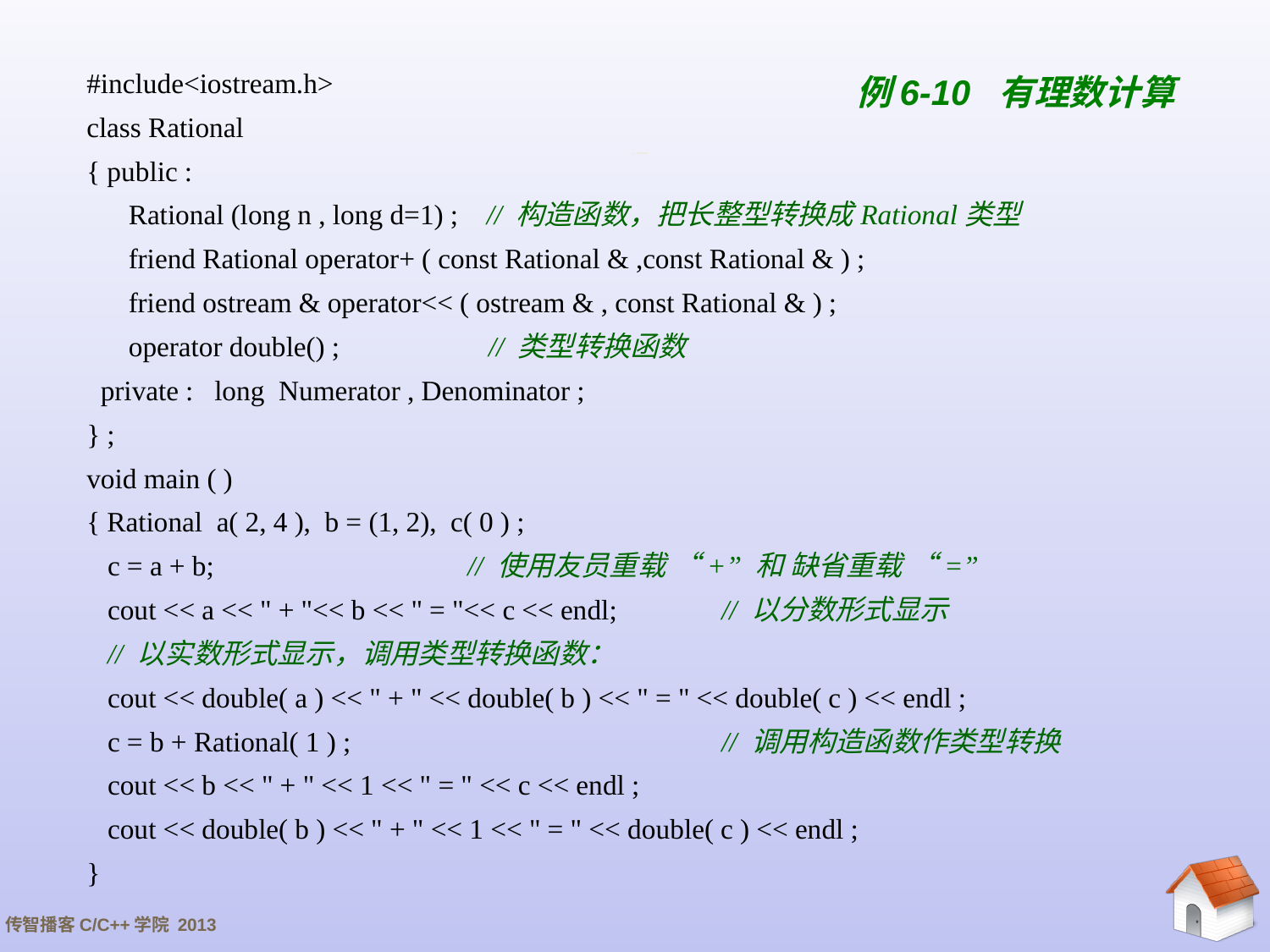

#include<iostream.h>
class Rational
{ public :
      Rational (long n , long d=1) ;    // 构造函数，把长整型转换成Rational类型
      friend Rational operator+ ( const Rational & ,const Rational & ) ;
      friend ostream & operator<< ( ostream & , const Rational & ) ;
      operator double() ; 	   // 类型转换函数
  private :   long  Numerator , Denominator ;
} ;
void main ( )
{ Rational  a( 2, 4 ),  b = (1, 2),  c( 0 ) ;
   c = a + b;		// 使用友员重载 “+” 和 缺省重载 “=”
   cout << a << " + "<< b << " = "<< c << endl;	// 以分数形式显示
   // 以实数形式显示，调用类型转换函数：
   cout << double( a ) << " + " << double( b ) << " = " << double( c ) << endl ;
   c = b + Rational( 1 ) ;			// 调用构造函数作类型转换
   cout << b << " + " << 1 << " = " << c << endl ;
   cout << double( b ) << " + " << 1 << " = " << double( c ) << endl ;
}
例6-10  有理数计算
# 6.4.2  类类型转换函数